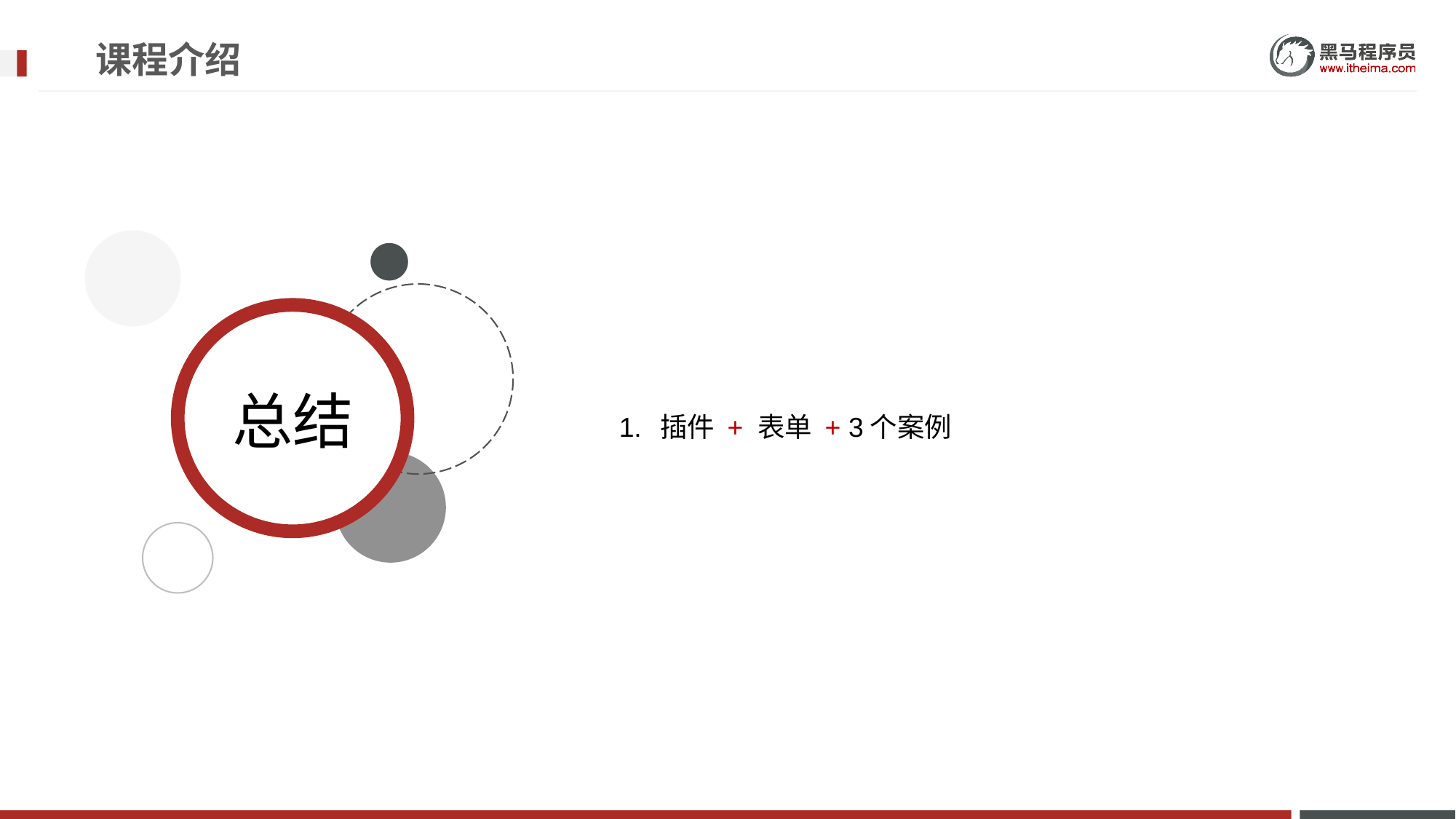

# 课程介绍
插件 + 表单 + 3个案例